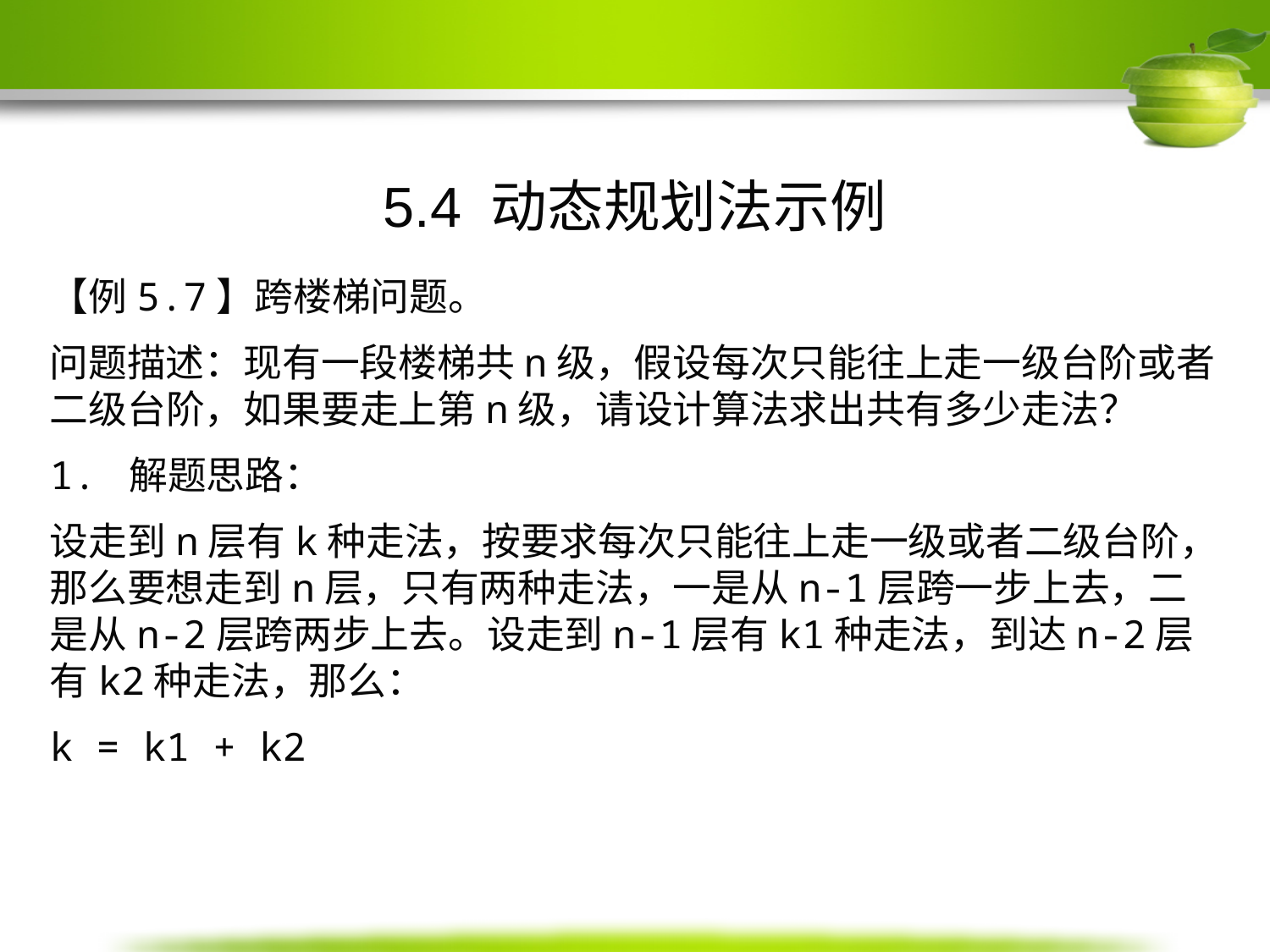

5.4 动态规划法示例
【例5.7】跨楼梯问题。
问题描述：现有一段楼梯共n级，假设每次只能往上走一级台阶或者二级台阶，如果要走上第n级，请设计算法求出共有多少走法？
1. 解题思路：
设走到n层有k种走法，按要求每次只能往上走一级或者二级台阶，那么要想走到n层，只有两种走法，一是从n-1层跨一步上去，二是从n-2层跨两步上去。设走到n-1层有k1种走法，到达n-2层有k2种走法，那么：
k = k1 + k2